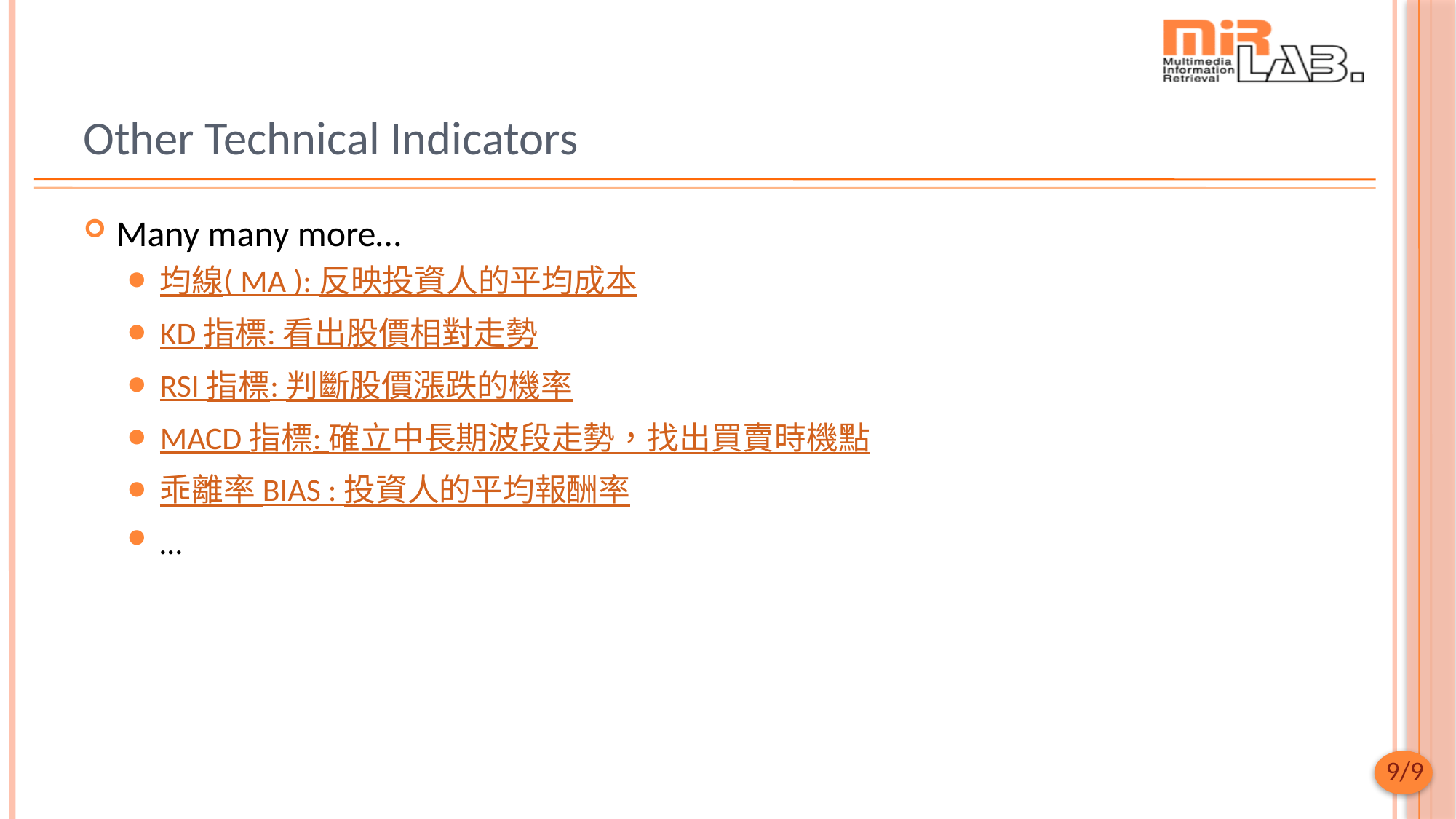

# Other Technical Indicators
Many many more…
均線( MA ): 反映投資人的平均成本
KD 指標: 看出股價相對走勢
RSI 指標: 判斷股價漲跌的機率
MACD 指標: 確立中長期波段走勢，找出買賣時機點
乖離率 BIAS : 投資人的平均報酬率
…